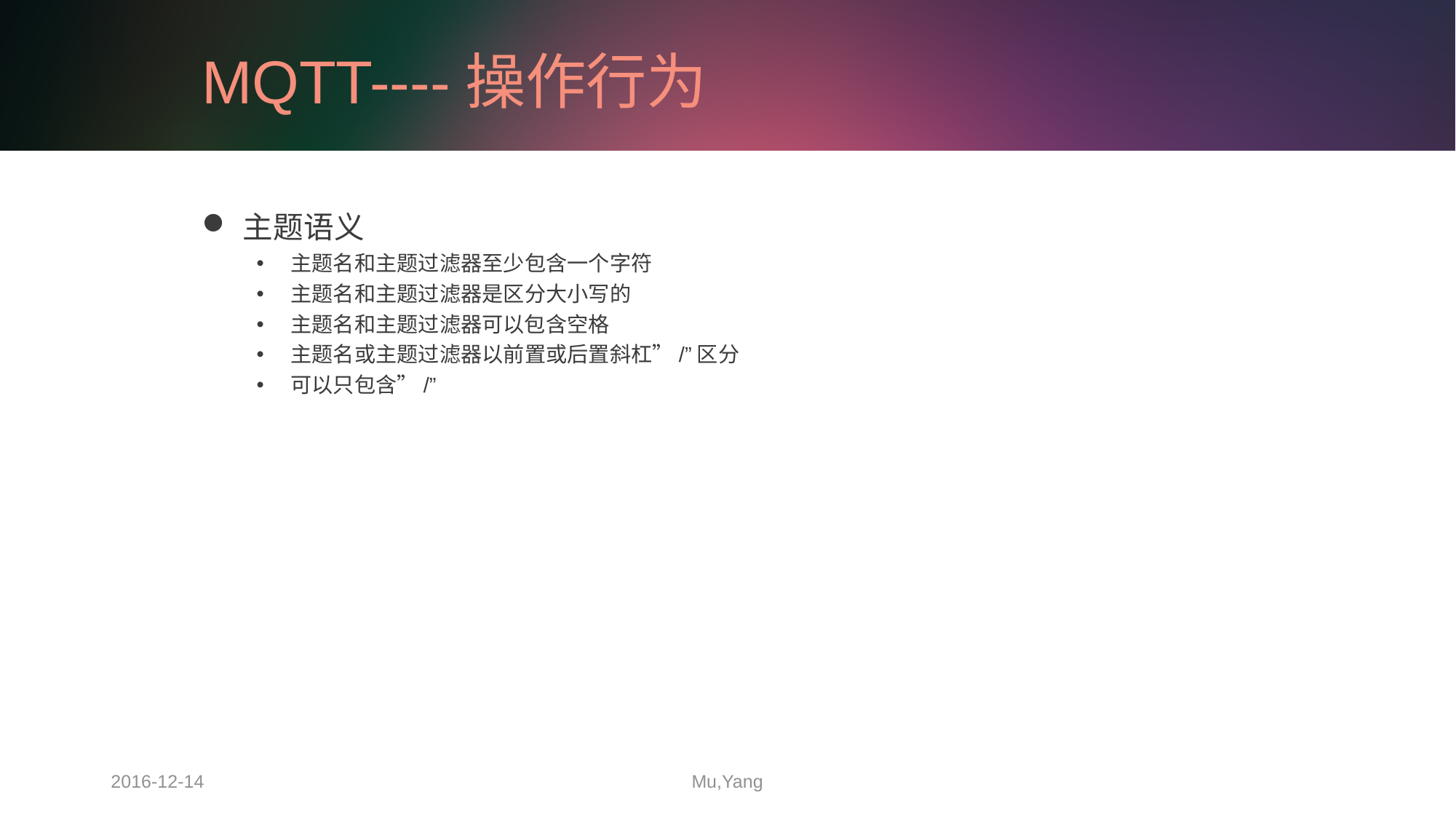

# MQTT----操作行为
主题语义
主题名和主题过滤器至少包含一个字符
主题名和主题过滤器是区分大小写的
主题名和主题过滤器可以包含空格
主题名或主题过滤器以前置或后置斜杠”/”区分
可以只包含”/”
2016-12-14
Mu,Yang
42